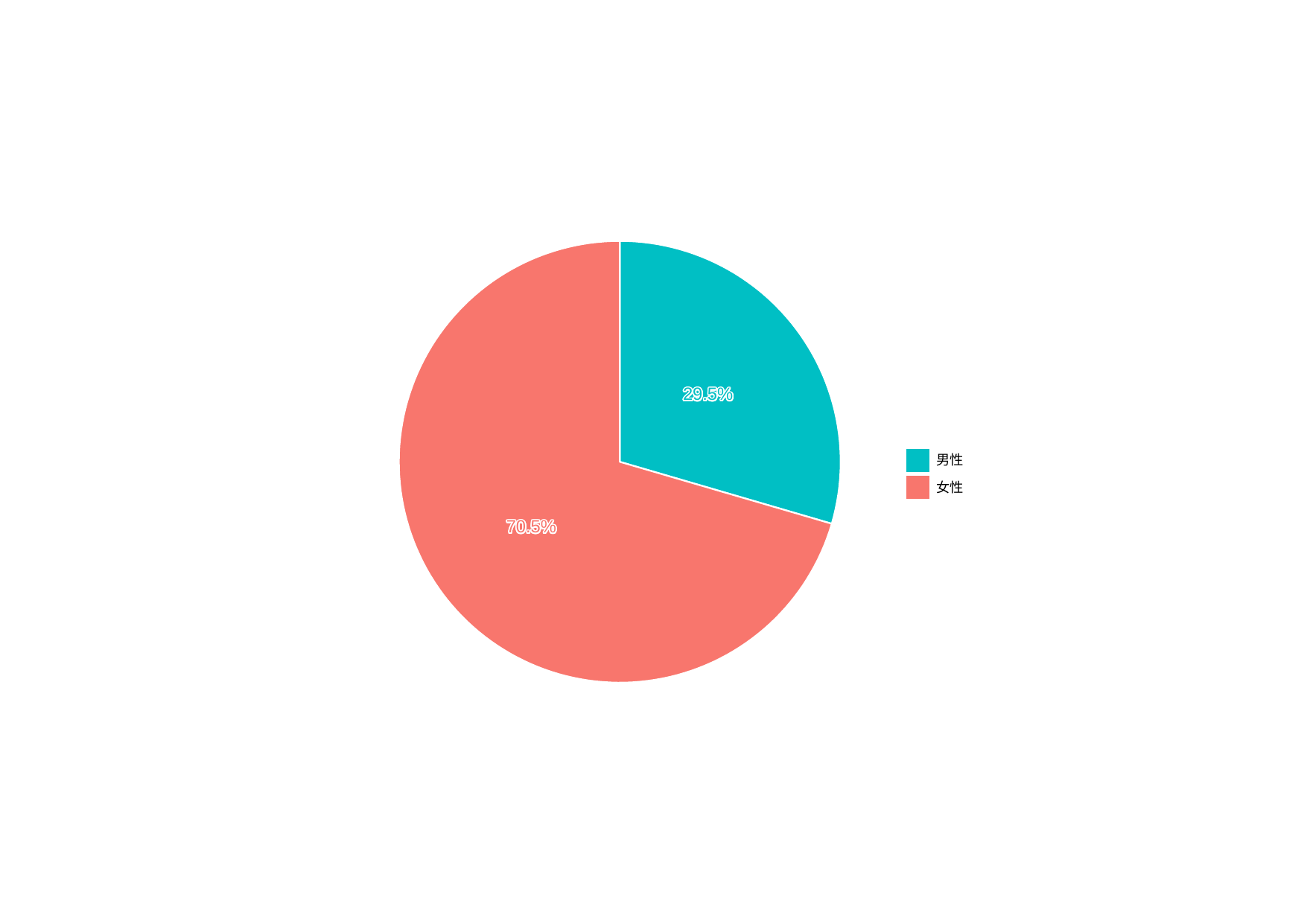

29.5%
29.5%
29.5%
29.5%
29.5%
29.5%
29.5%
29.5%
29.5%
29.5%
29.5%
29.5%
29.5%
29.5%
29.5%
29.5%
29.5%

男性

女性
70.5%
70.5%
70.5%
70.5%
70.5%
70.5%
70.5%
70.5%
70.5%
70.5%
70.5%
70.5%
70.5%
70.5%
70.5%
70.5%
70.5%